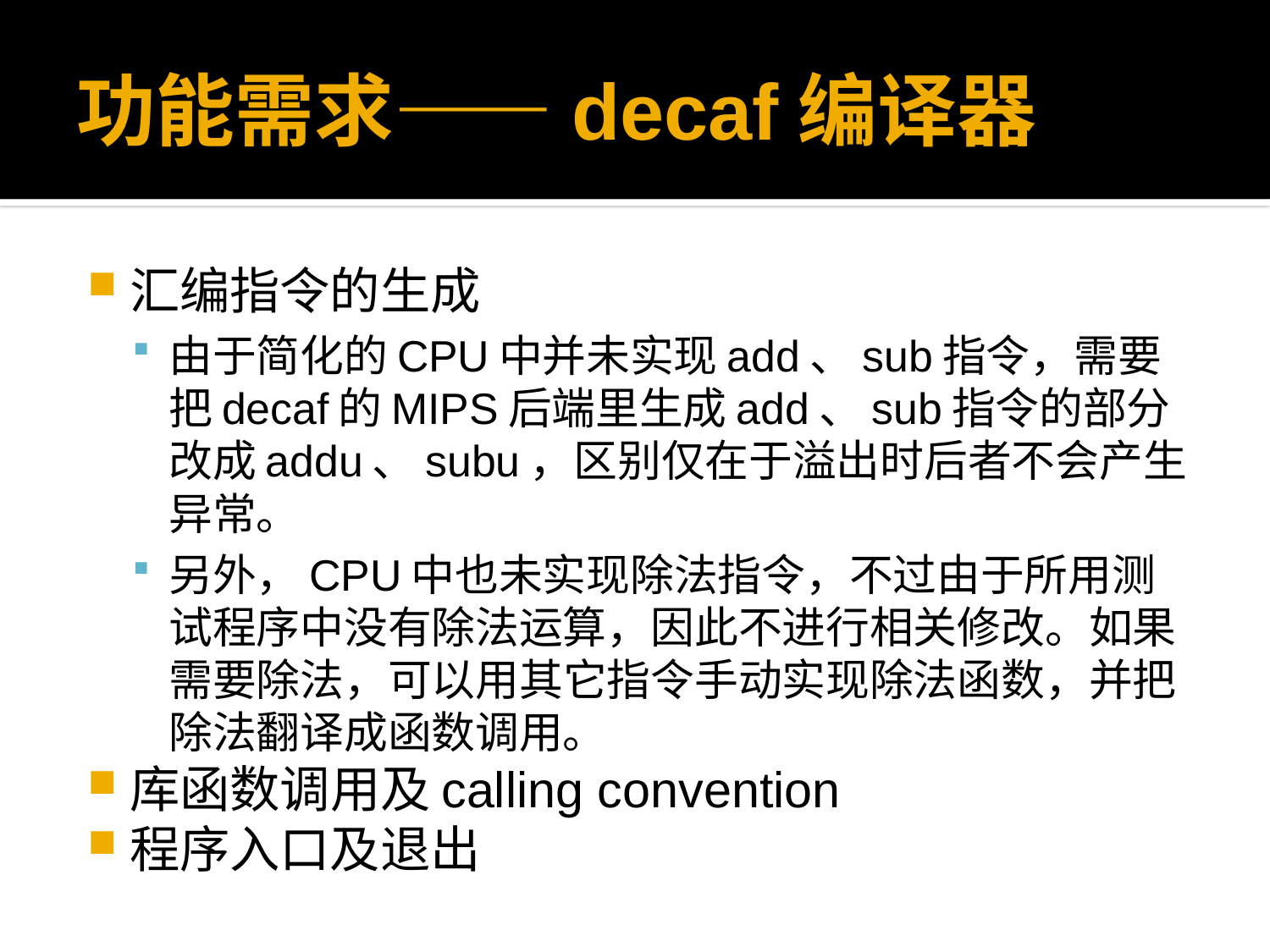

# 功能需求——decaf编译器
汇编指令的生成
由于简化的CPU中并未实现add、sub指令，需要把decaf的MIPS后端里生成add、sub指令的部分改成addu、subu，区别仅在于溢出时后者不会产生异常。
另外，CPU中也未实现除法指令，不过由于所用测试程序中没有除法运算，因此不进行相关修改。如果需要除法，可以用其它指令手动实现除法函数，并把除法翻译成函数调用。
库函数调用及calling convention
程序入口及退出